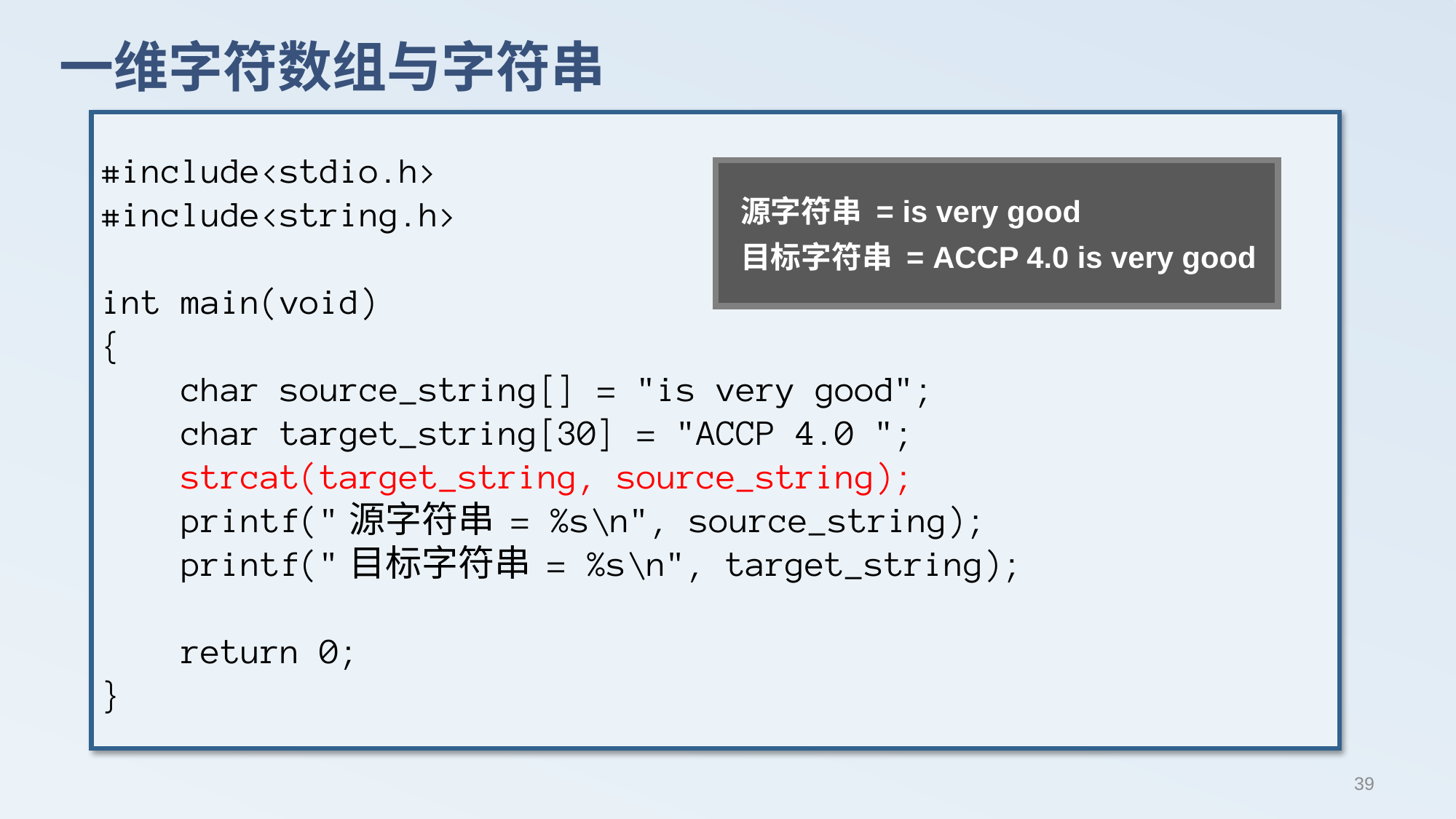

# 一维字符数组与字符串
#include<stdio.h>
#include<string.h>

int main(void)
{
    char source_string[] = "is very good";
    char target_string[30] = "ACCP 4.0 ";
    strcat(target_string, source_string);
    printf("源字符串 = %s\n", source_string);
    printf("目标字符串 = %s\n", target_string);

    return 0;
}
 源字符串 = is very good
 目标字符串 = ACCP 4.0 is very good